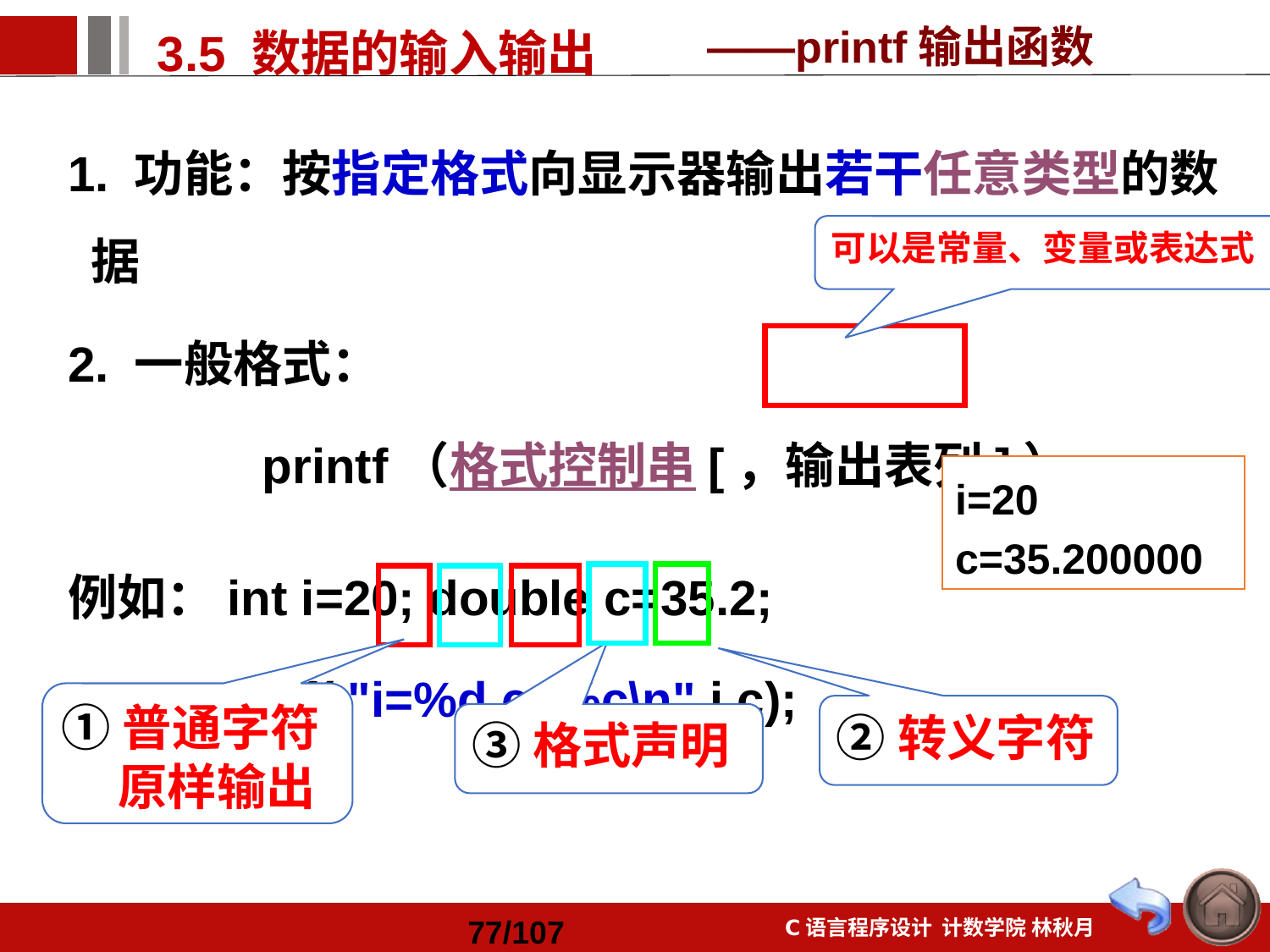

——printf输出函数
1. 功能：按指定格式向显示器输出若干任意类型的数据
2. 一般格式：
printf（格式控制串[，输出表列]）
例如：int i=20; double c=35.2;
         printf( "i=%d,c=%c\n",i,c);
可以是常量、变量或表达式

i=20
c=35.200000

③格式声明

②转义字符

①普通字符
    原样输出